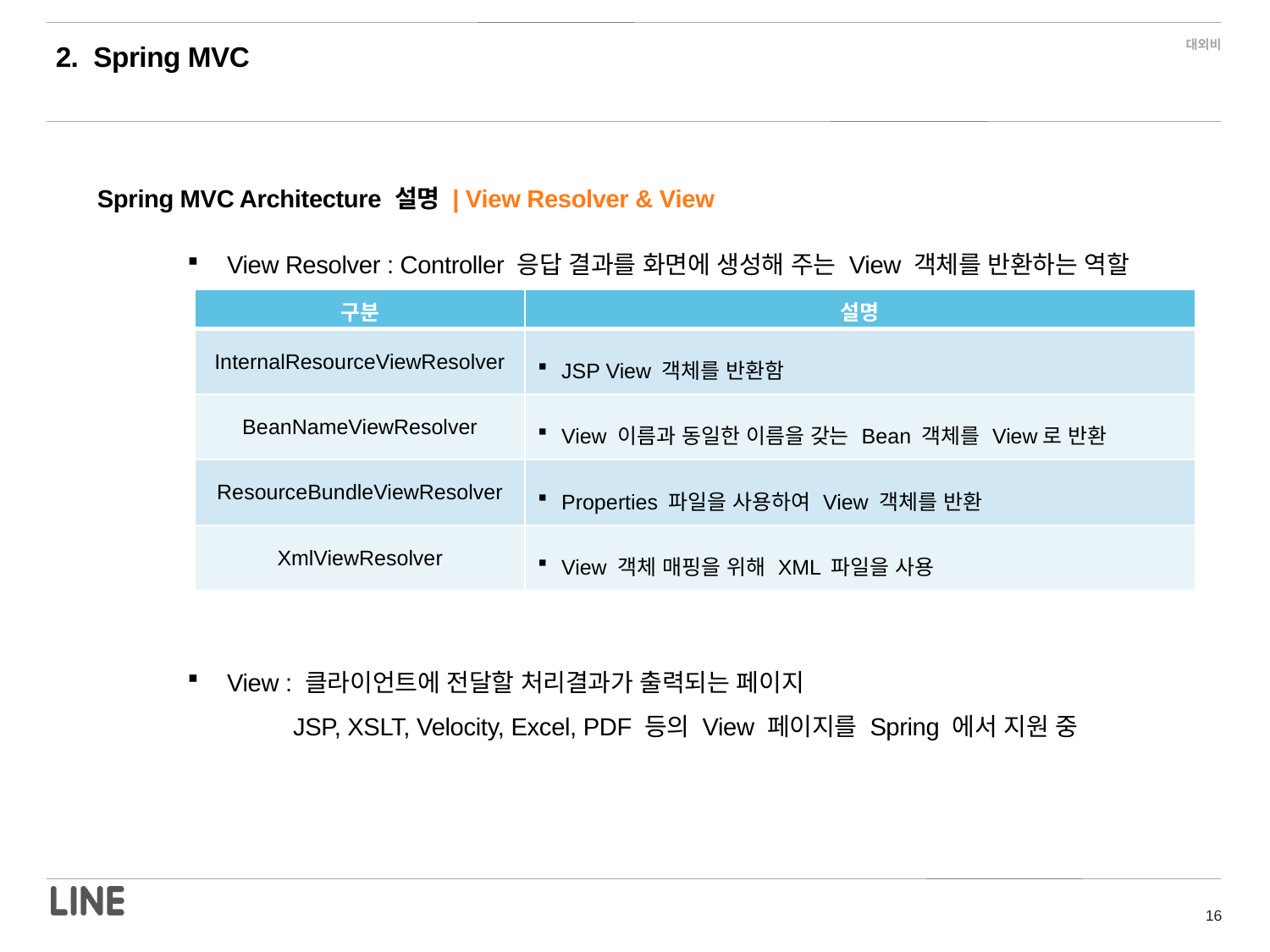

2.  Spring MVC
Spring MVC Architecture 설명 | View Resolver & View
View Resolver : Controller 응답 결과를 화면에 생성해 주는 View 객체를 반환하는 역할
| 구분 | 설명 |
| --- | --- |
| InternalResourceViewResolver | JSP View 객체를 반환함 |
| BeanNameViewResolver | View 이름과 동일한 이름을 갖는 Bean 객체를 View로 반환 |
| ResourceBundleViewResolver | Properties 파일을 사용하여 View 객체를 반환 |
| XmlViewResolver | View 객체 매핑을 위해 XML 파일을 사용 |
View : 클라이언트에 전달할 처리결과가 출력되는 페이지
         JSP, XSLT, Velocity, Excel, PDF 등의 View 페이지를 Spring 에서 지원 중